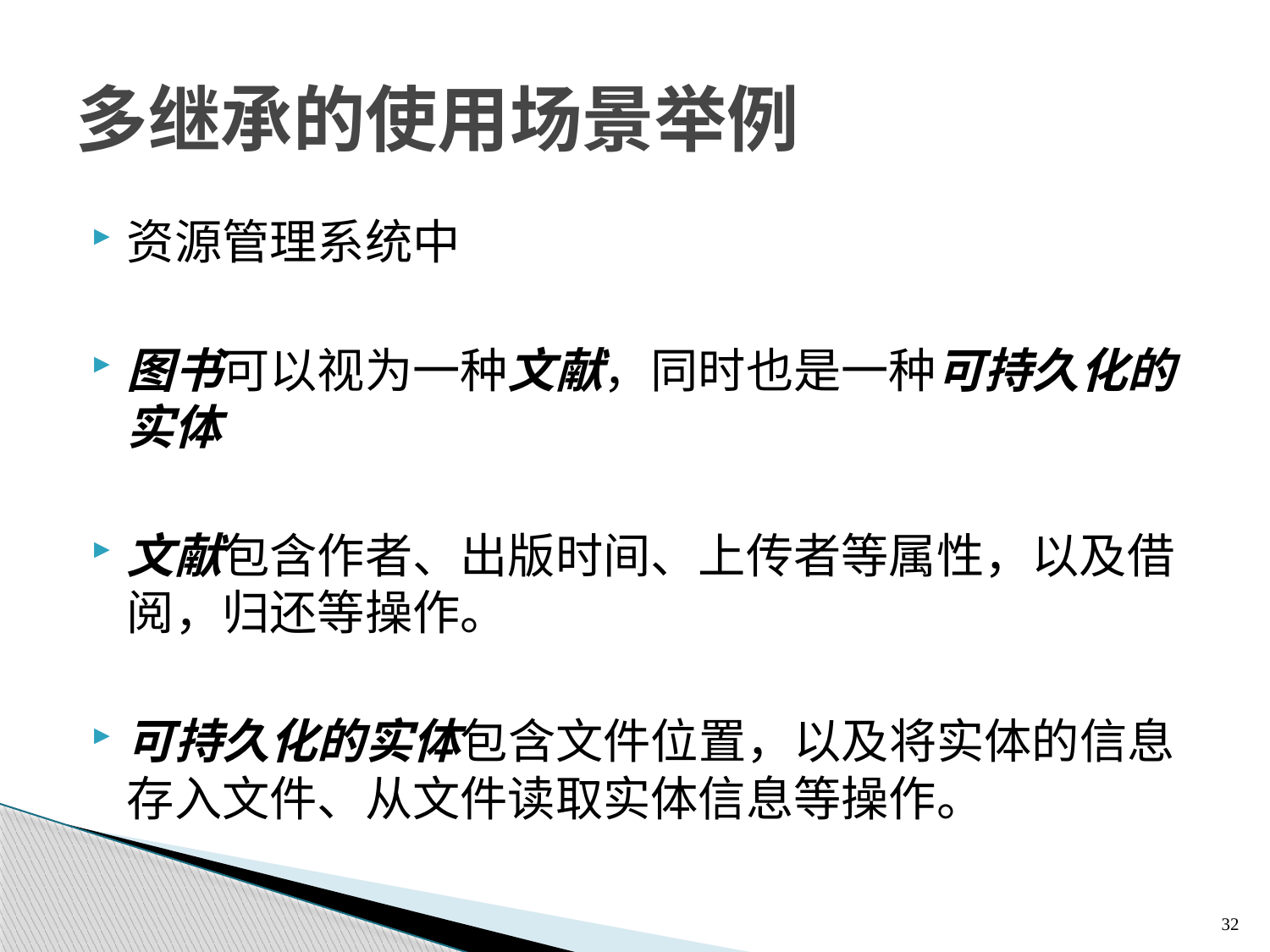

# 多继承的使用场景举例
资源管理系统中

图书可以视为一种文献，同时也是一种可持久化的实体

文献包含作者、出版时间、上传者等属性，以及借阅，归还等操作。

可持久化的实体包含文件位置，以及将实体的信息存入文件、从文件读取实体信息等操作。
32